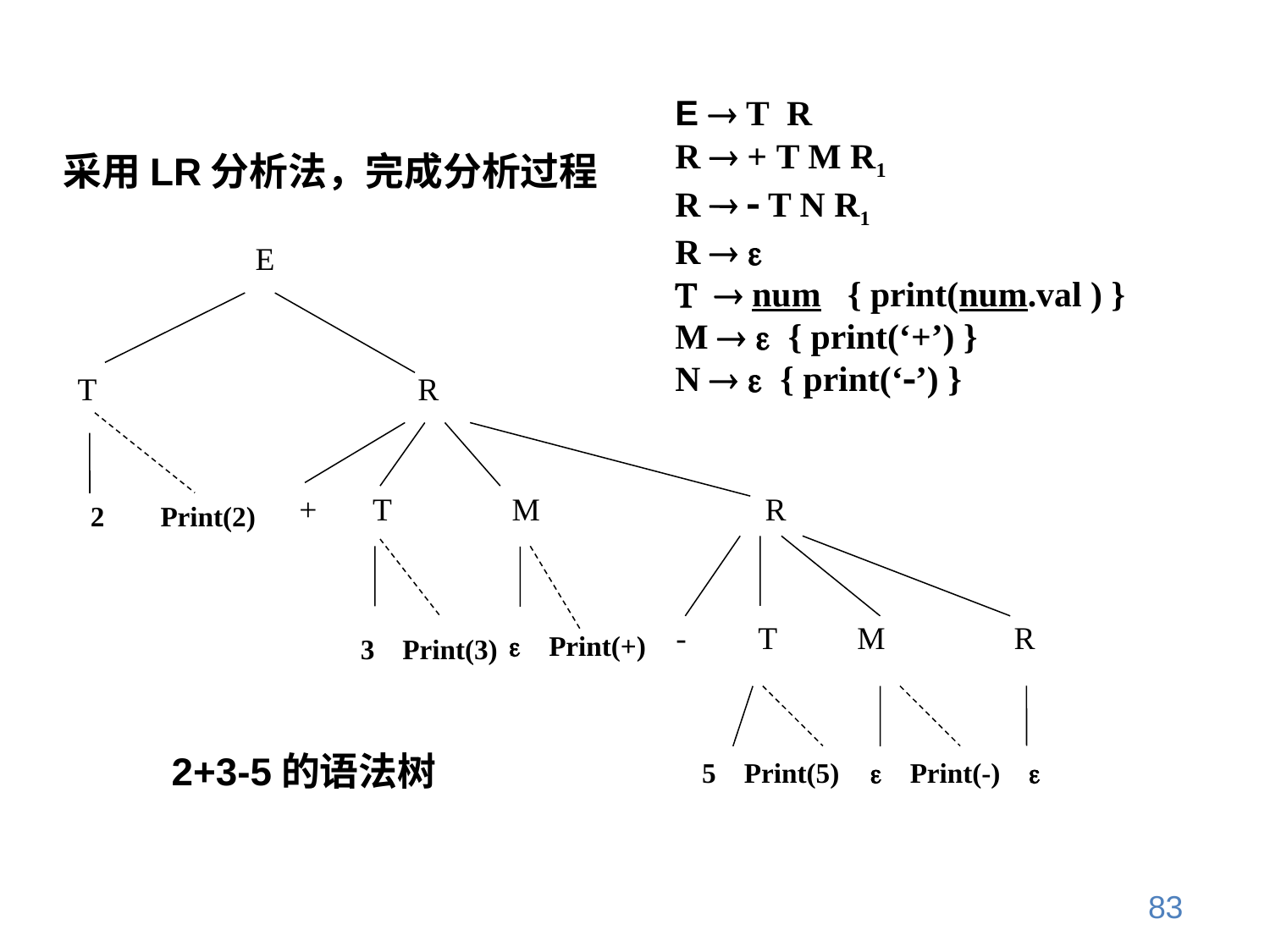

E → T  R
R → + T M R1
R → − T N R1
R → ε
T → num   { print(num.val ) }
M → ε  { print(‘+’) }
N → ε  { print(‘−’) }
采用LR分析法，完成分析过程
E

T                                        R

+       T               M                            R
2        Print(2)

-         T          M                R
ε    Print(+)
3    Print(3)

       2+3-5的语法树
5    Print(5)
ε    Print(-)    ε
83